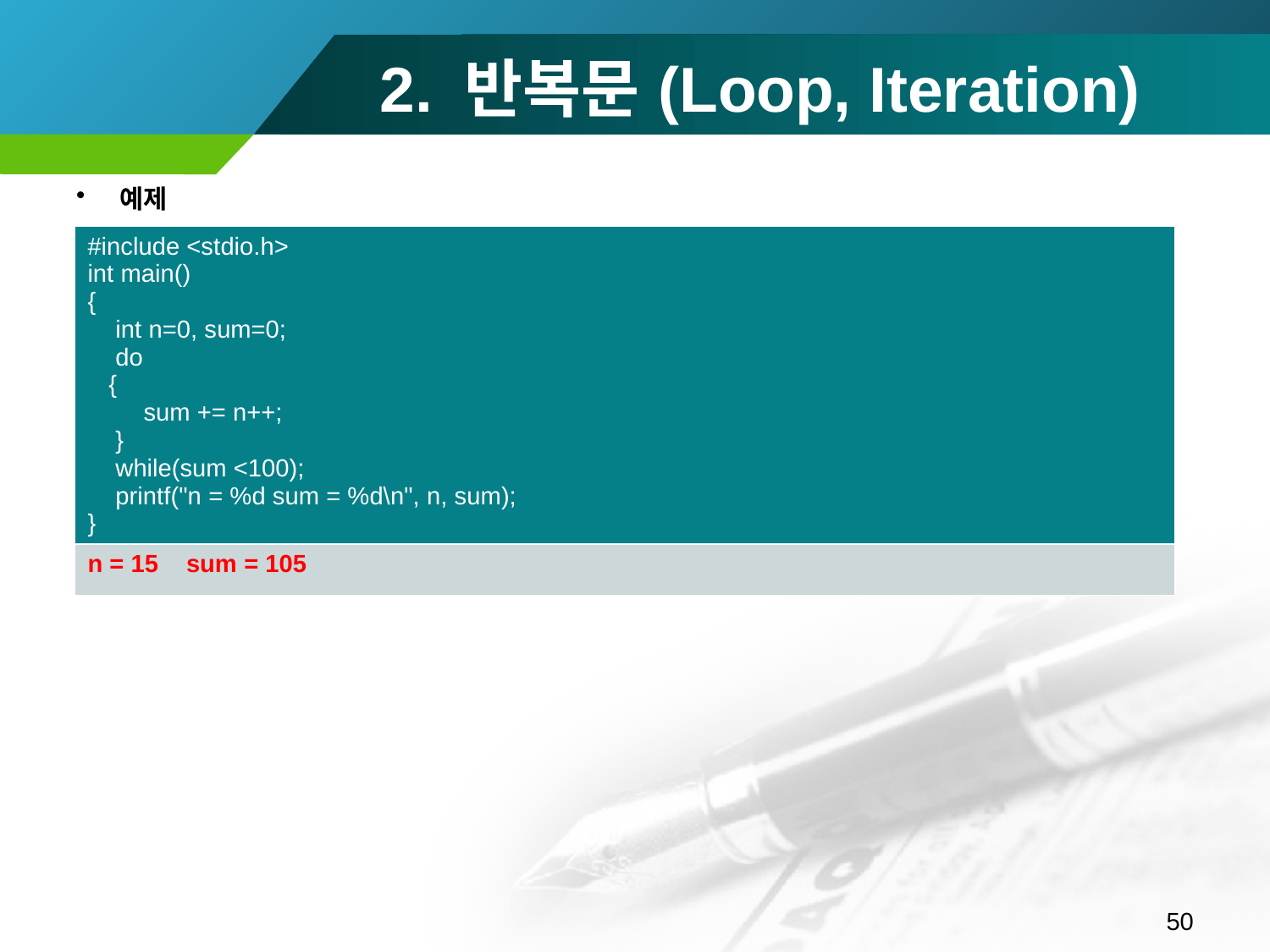

# 2. 반복문(Loop, Iteration)
예제
| #include <stdio.h> int main() { int n=0, sum=0; do { sum += n++; } while(sum <100); printf("n = %d sum = %d\n", n, sum); } |
| --- |
| n = 15 sum = 105 |
50